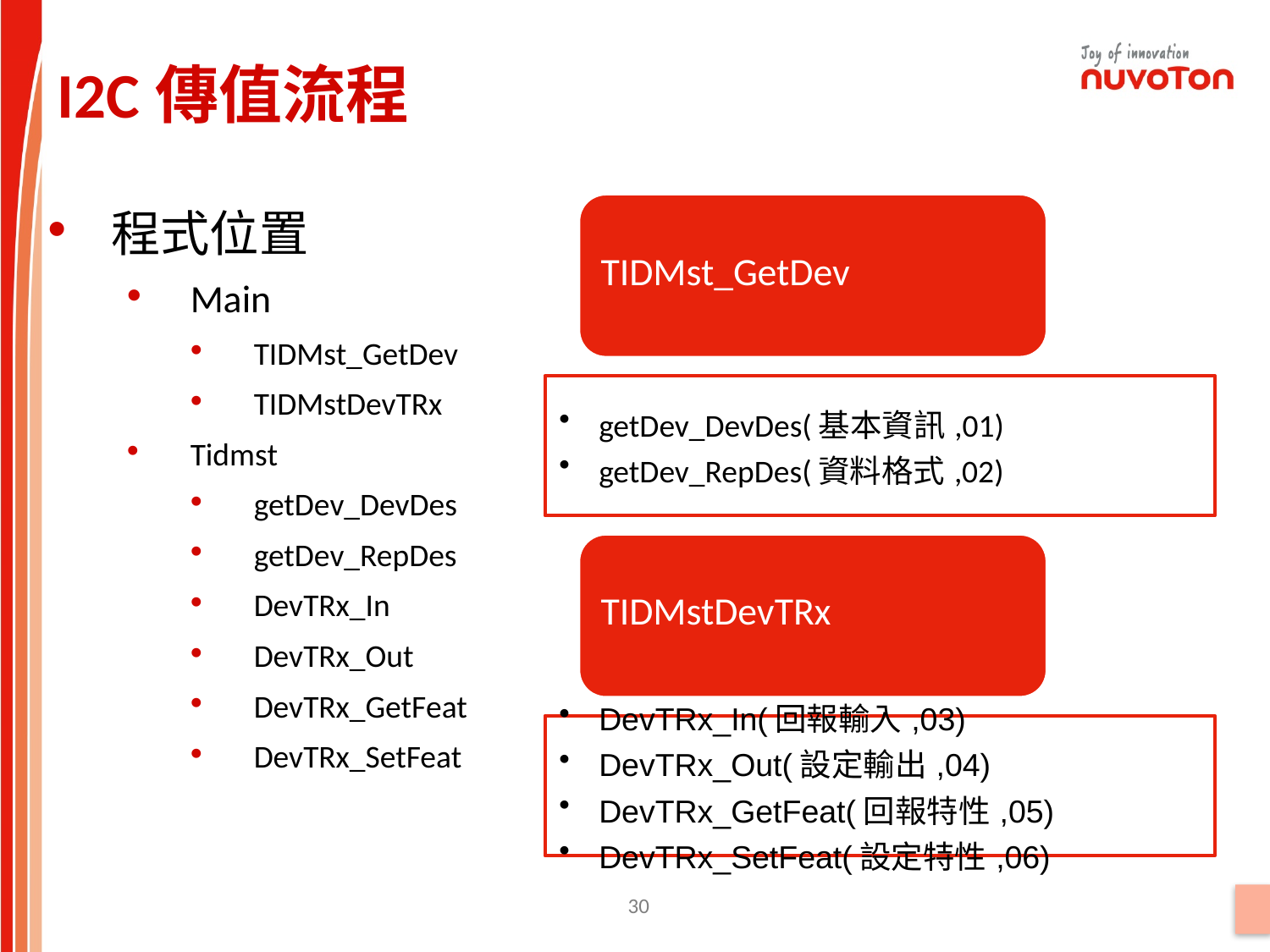

I2C傳值流程
TIDMstDevTRx
DevTRx_In(回報輸入,03)
TIDMst_GetDev
getDev_DevDes(基本資訊,01)
getDev_RepDes(資料格式,02)
DevTRx_Out(設定輸出,04)
DevTRx_GetFeat(回報特性,05)
DevTRx_SetFeat(設定特性,06)
程式位置
Main
TIDMst_GetDev
TIDMstDevTRx
Tidmst
getDev_DevDes
getDev_RepDes
DevTRx_In
DevTRx_Out
DevTRx_GetFeat
DevTRx_SetFeat
30